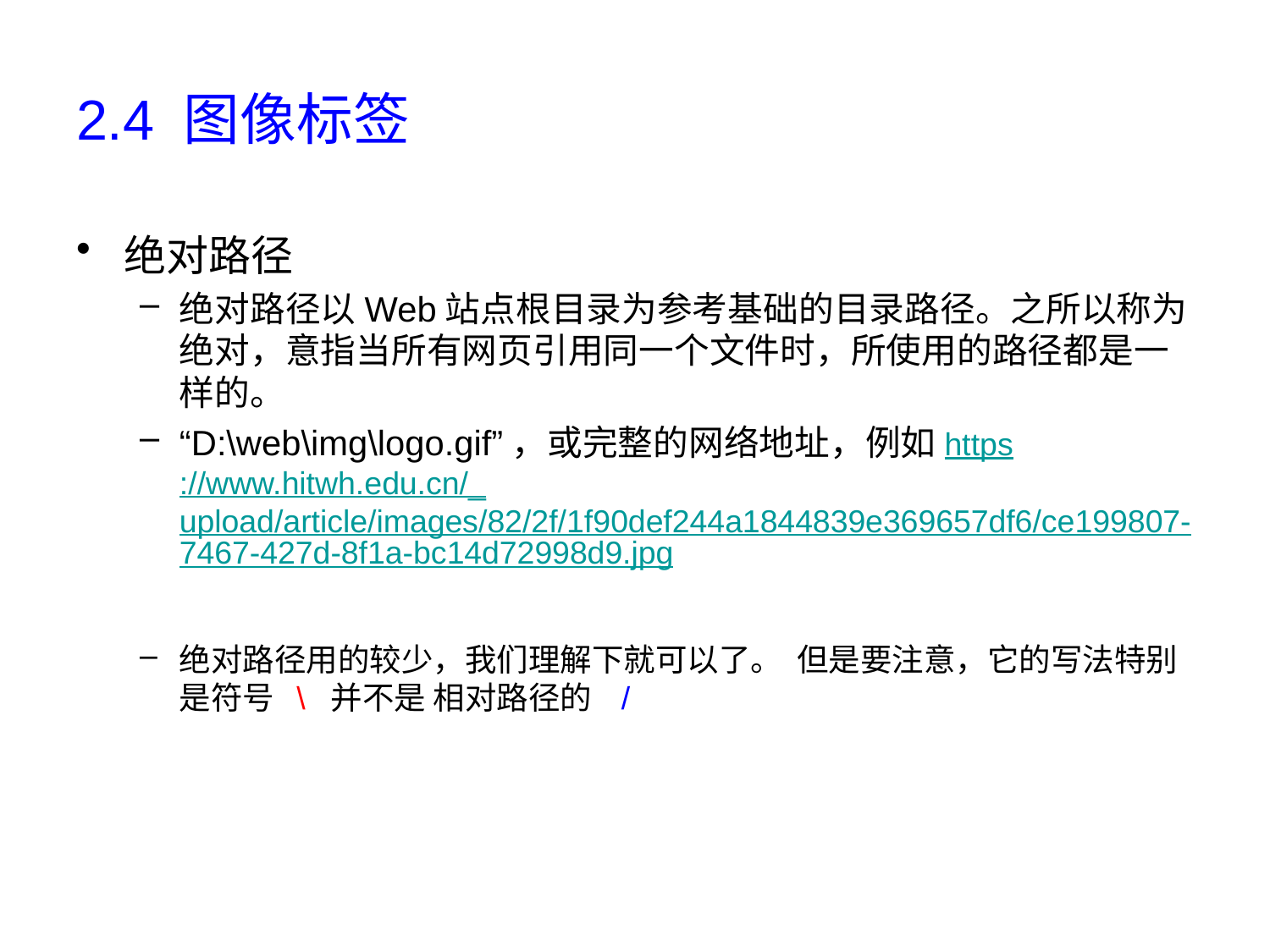

# 2.4 图像标签
绝对路径
绝对路径以Web站点根目录为参考基础的目录路径。之所以称为绝对，意指当所有网页引用同一个文件时，所使用的路径都是一样的。
“D:\web\img\logo.gif”，或完整的网络地址，例如https://www.hitwh.edu.cn/_upload/article/images/82/2f/1f90def244a1844839e369657df6/ce199807-7467-427d-8f1a-bc14d72998d9.jpg

绝对路径用的较少，我们理解下就可以了。  但是要注意，它的写法特别是符号  \  并不是 相对路径的   /